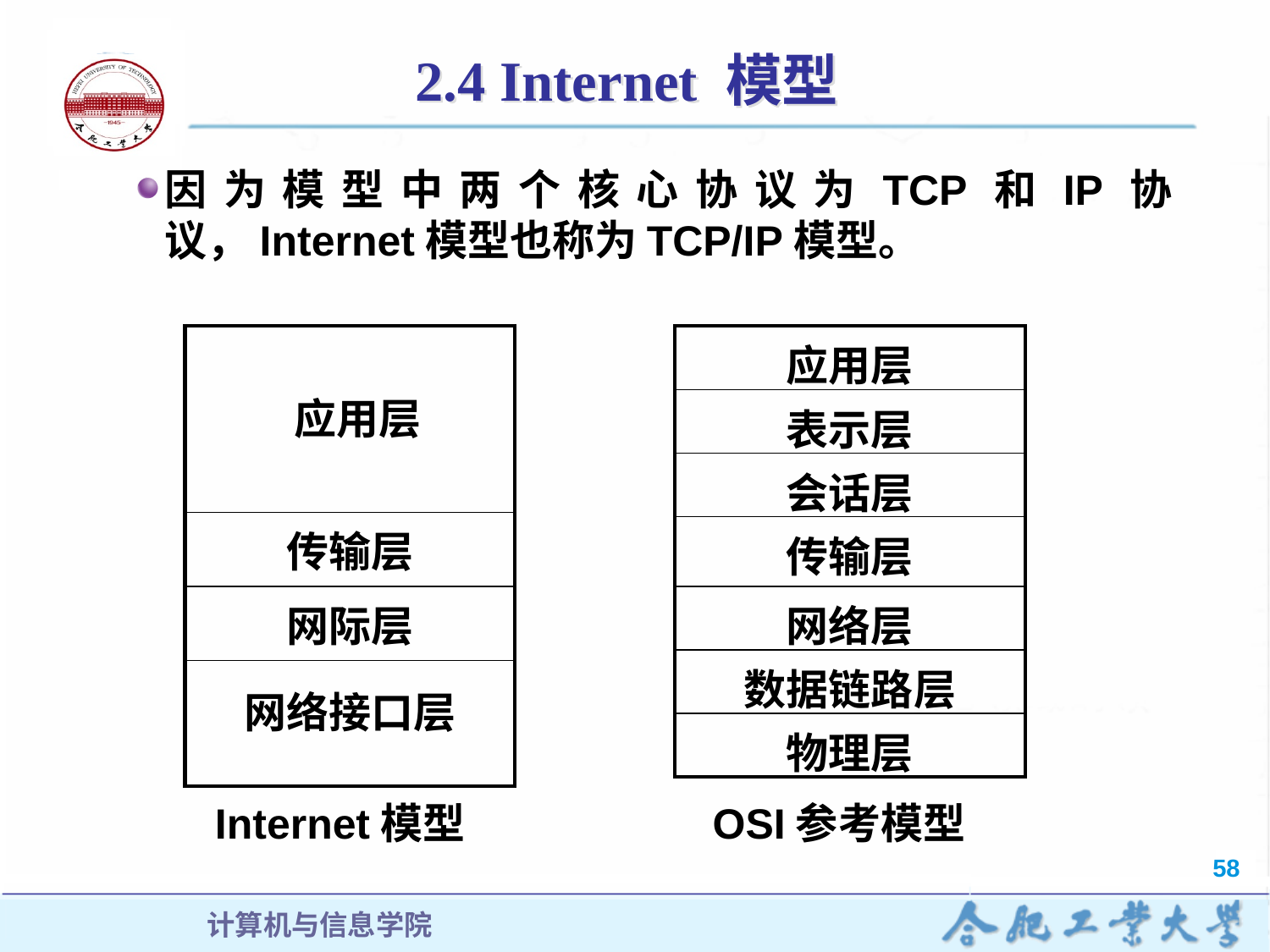

# 2.4 Internet 模型
因为模型中两个核心协议为TCP和IP协议，Internet模型也称为TCP/IP模型。
|  |
| --- |
| 传输层 |
| 网际层 |
|  |
| 应用层 |
| --- |
| 表示层 |
| 会话层 |
| 传输层 |
| 网络层 |
| 数据链路层 |
| 物理层 |
应用层
网络接口层
Internet模型
OSI参考模型